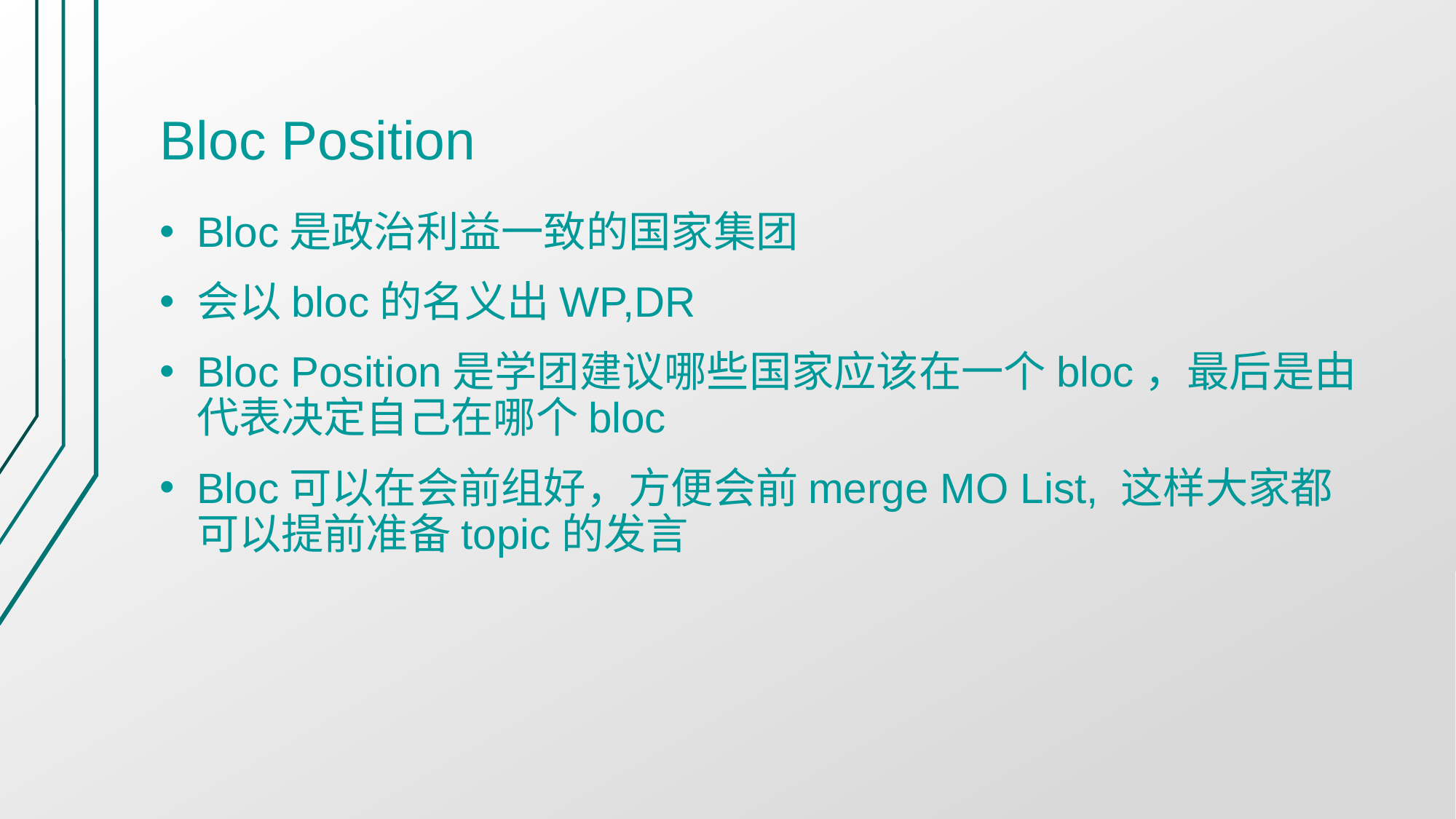

# Bloc Position
Bloc是政治利益一致的国家集团
会以bloc的名义出WP,DR
Bloc Position是学团建议哪些国家应该在一个bloc，最后是由代表决定自己在哪个bloc
Bloc可以在会前组好，方便会前merge MO List, 这样大家都可以提前准备topic的发言